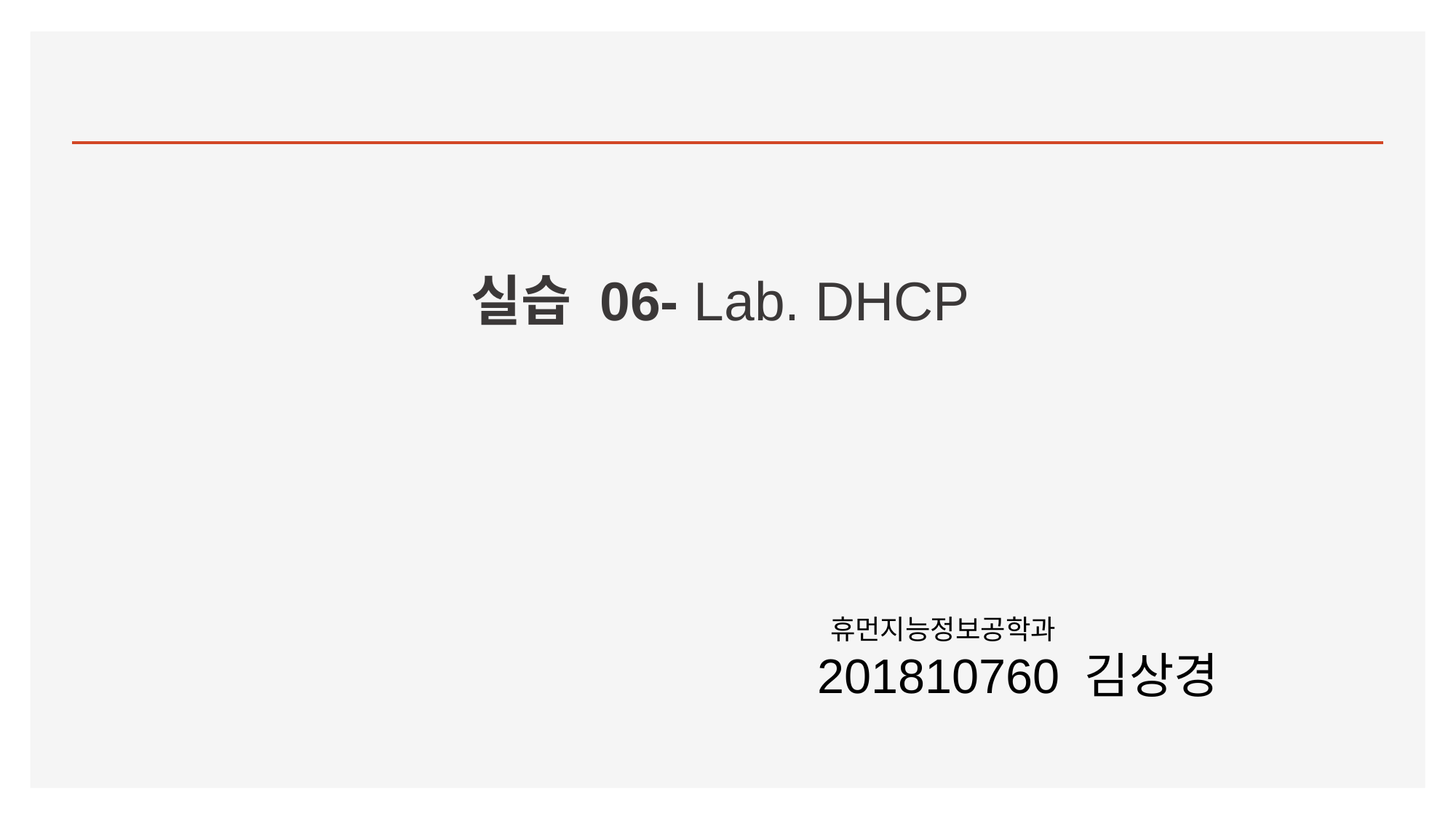

# 실습 06- Lab. DHCP
 휴먼지능정보공학과
201810760 김상경